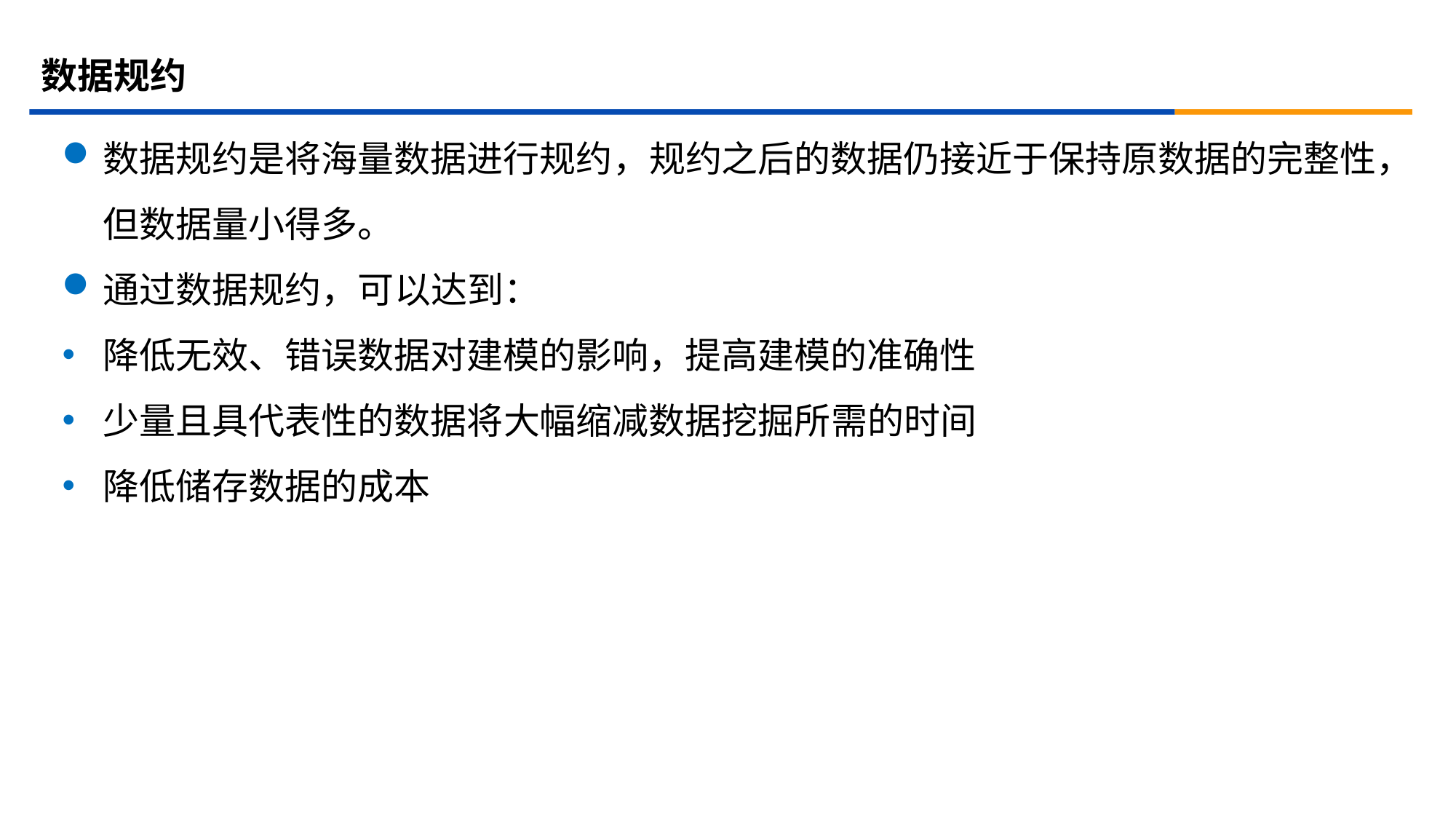

# 数据规约

数据规约是将海量数据进行规约，规约之后的数据仍接近于保持原数据的完整性，但数据量小得多。
通过数据规约，可以达到：
降低无效、错误数据对建模的影响，提高建模的准确性
少量且具代表性的数据将大幅缩减数据挖掘所需的时间
降低储存数据的成本